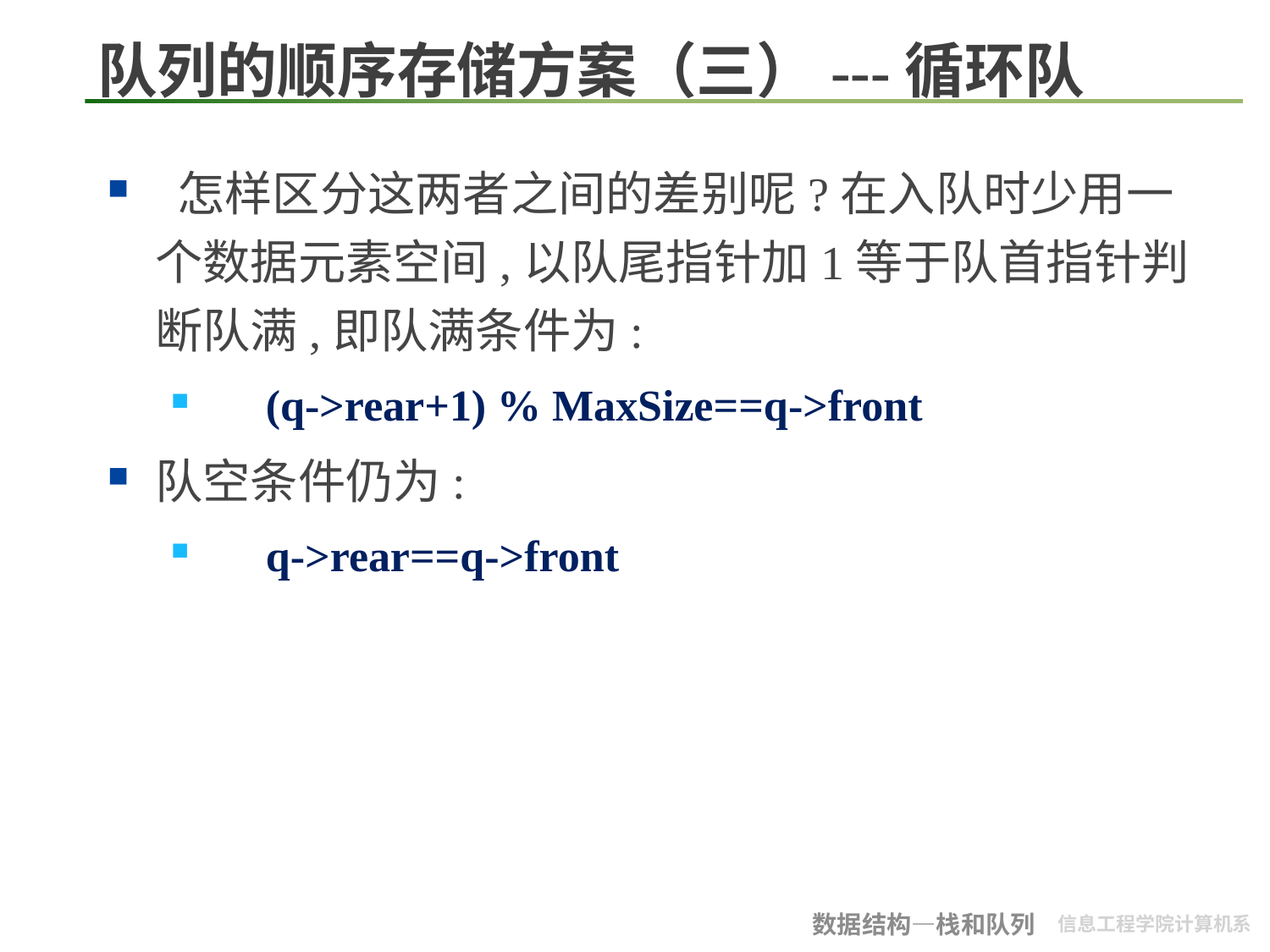

# 队列的顺序存储方案（三）---循环队
 怎样区分这两者之间的差别呢?在入队时少用一个数据元素空间,以队尾指针加1等于队首指针判断队满,即队满条件为:
     (q->rear+1) % MaxSize==q->front
队空条件仍为:
     q->rear==q->front